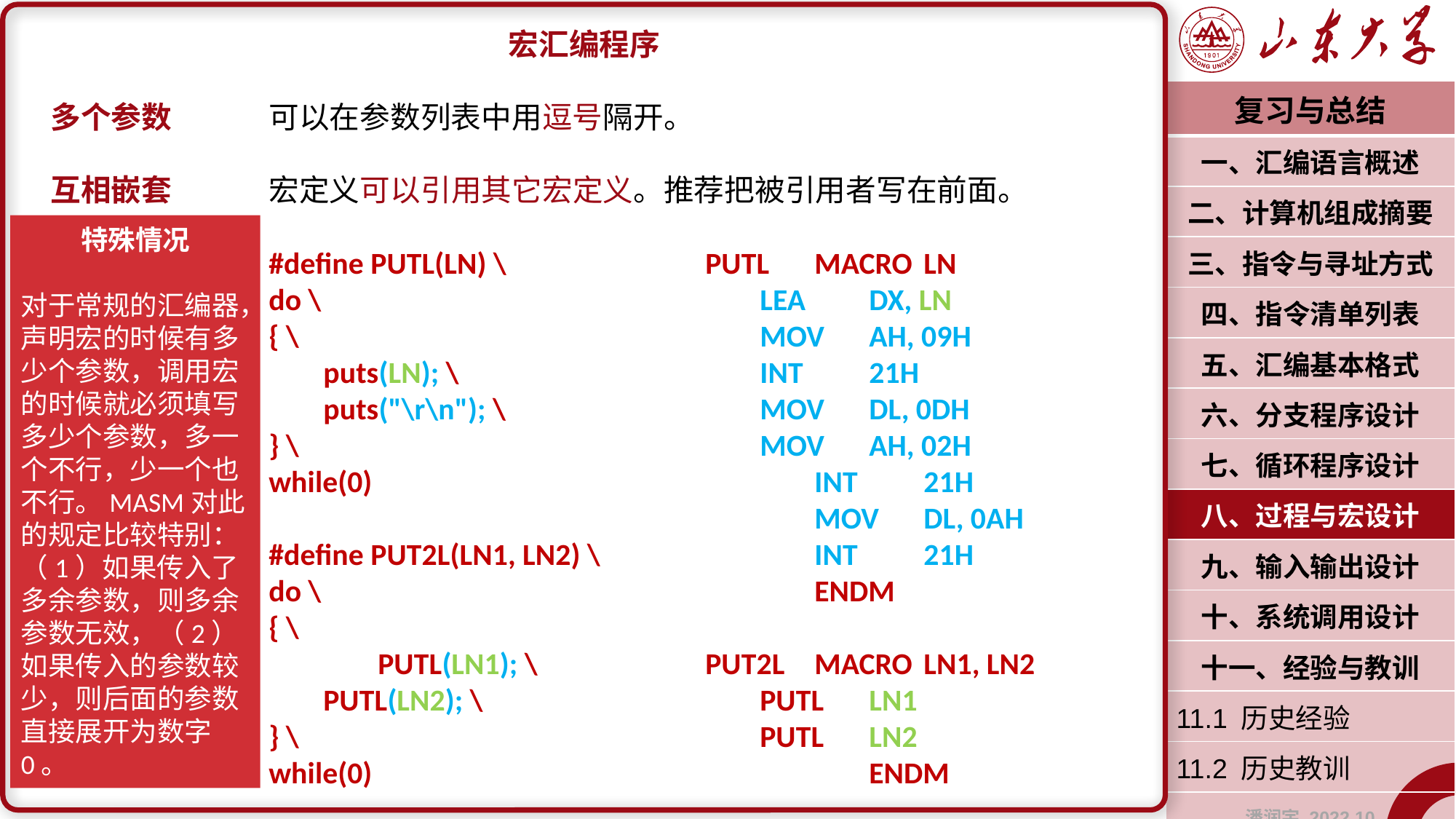

宏汇编程序

多个参数 	可以在参数列表中用逗号隔开。

互相嵌套	宏定义可以引用其它宏定义。推荐把被引用者写在前面。

		#define PUTL(LN) \		PUTL	MACRO	LN
do \					LEA	DX, LN
{ \					MOV	AH, 09H
	puts(LN); \			INT	21H
	puts("\r\n"); \			MOV	DL, 0DH
} \					MOV	AH, 02H
		while(0)					INT	21H
							MOV	DL, 0AH
		#define PUT2L(LN1, LN2) \		INT	21H
		do \					ENDM
		{ \
			PUTL(LN1); \		PUT2L	MACRO	LN1, LN2
	PUTL(LN2); \			PUTL	LN1
} \					PUTL	LN2
while(0)					ENDM
| 复习与总结 |
| --- |
| 一、汇编语言概述 |
| 二、计算机组成摘要 |
| 三、指令与寻址方式 |
| 四、指令清单列表 |
| 五、汇编基本格式 |
| 六、分支程序设计 |
| 七、循环程序设计 |
| 八、过程与宏设计 |
| 九、输入输出设计 |
| 十、系统调用设计 |
| 十一、经验与教训 |
| 11.1 历史经验 |
| 11.2 历史教训 |
| 潘润宇 2022.10 |
特殊情况

对于常规的汇编器，声明宏的时候有多少个参数，调用宏的时候就必须填写多少个参数，多一个不行，少一个也不行。MASM对此的规定比较特别：（1）如果传入了多余参数，则多余参数无效，（2）如果传入的参数较少，则后面的参数直接展开为数字0。